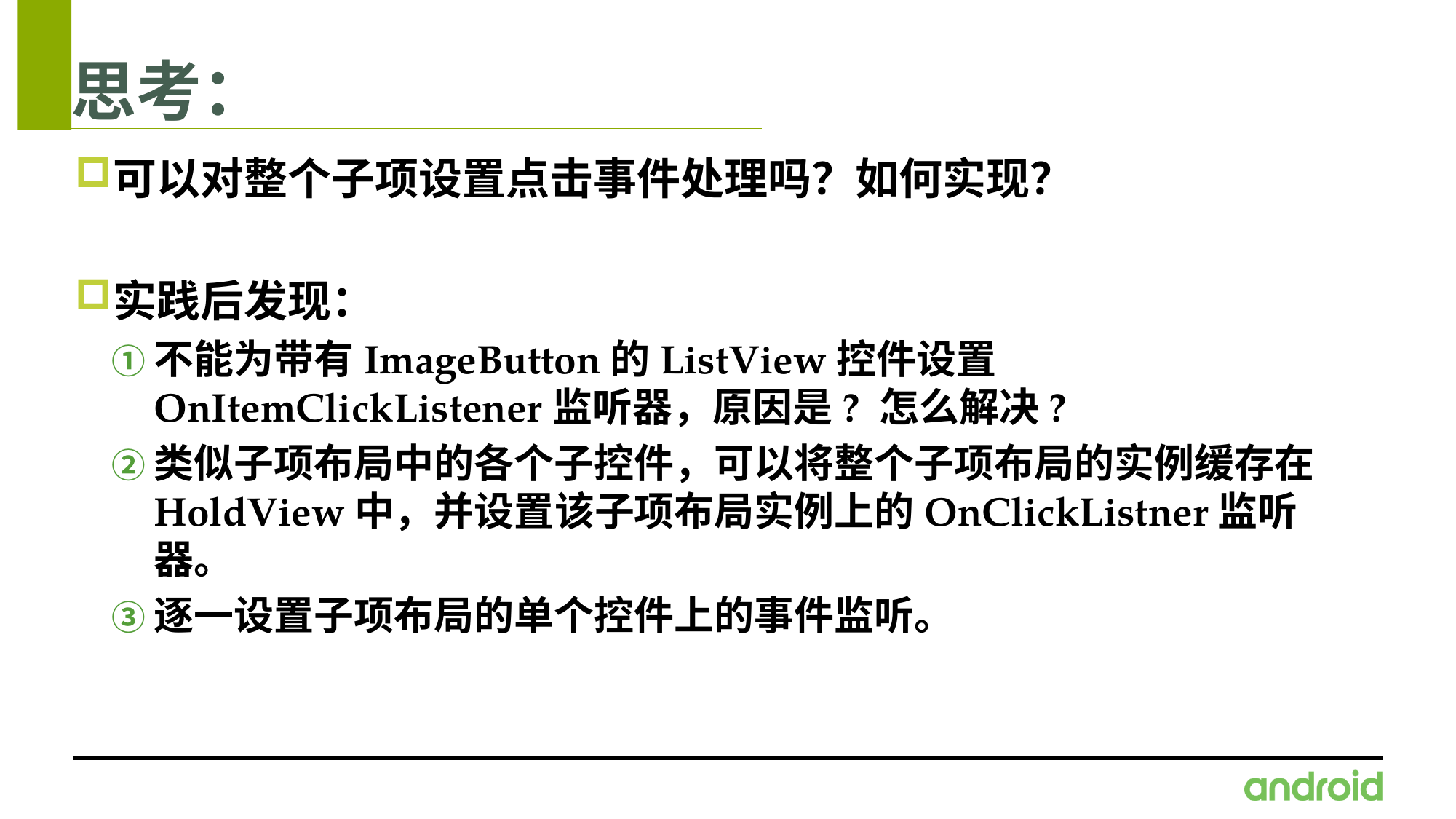

# 思考：
可以对整个子项设置点击事件处理吗？如何实现？

实践后发现：
不能为带有ImageButton的ListView控件设置OnItemClickListener监听器，原因是? 怎么解决?
类似子项布局中的各个子控件，可以将整个子项布局的实例缓存在HoldView中，并设置该子项布局实例上的OnClickListner监听器。
逐一设置子项布局的单个控件上的事件监听。